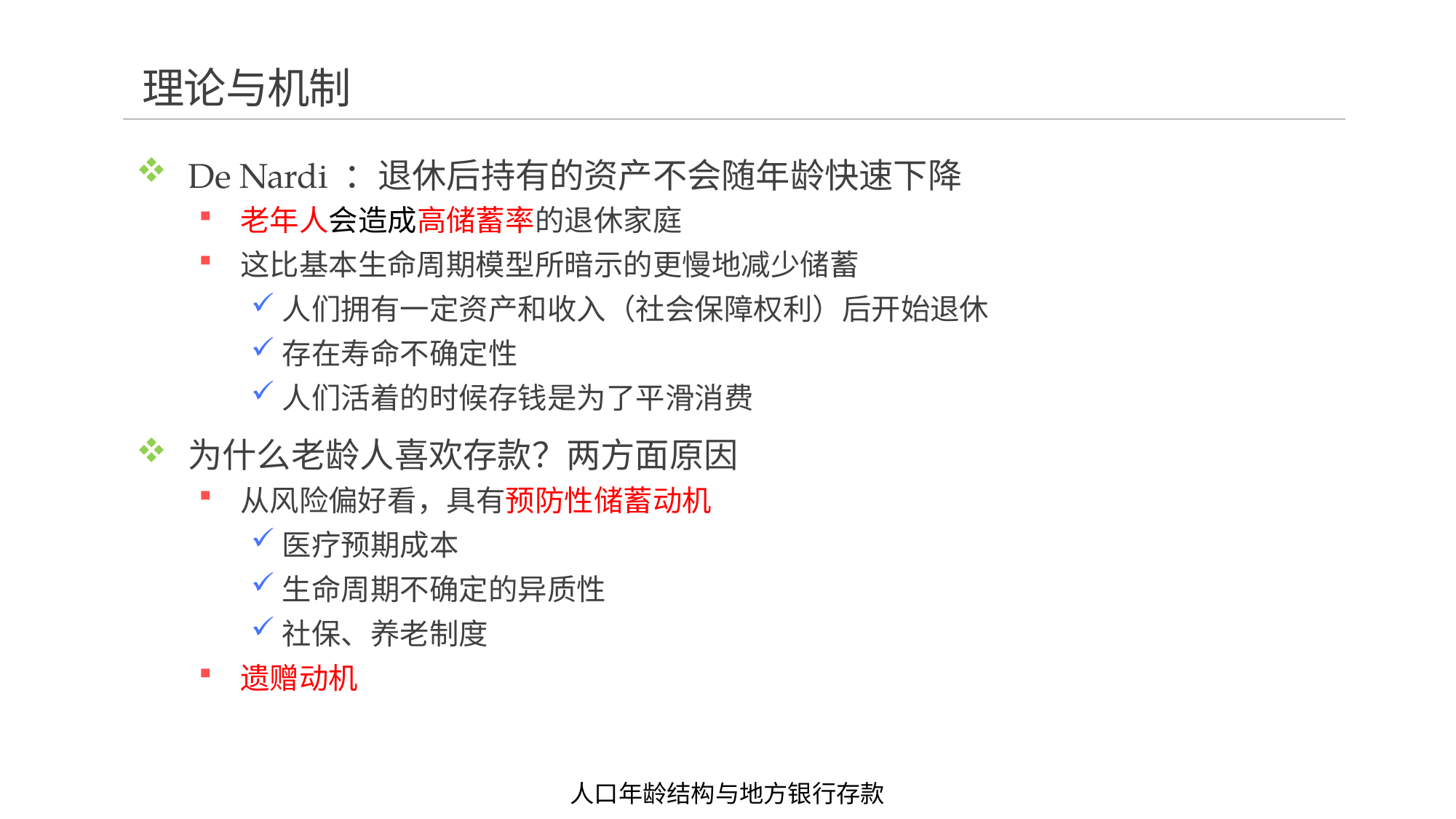

# 理论与机制
De Nardi ：退休后持有的资产不会随年龄快速下降
老年人会造成高储蓄率的退休家庭
这比基本生命周期模型所暗示的更慢地减少储蓄
人们拥有一定资产和收入（社会保障权利）后开始退休
存在寿命不确定性
人们活着的时候存钱是为了平滑消费
为什么老龄人喜欢存款？两方面原因
从风险偏好看，具有预防性储蓄动机
医疗预期成本
生命周期不确定的异质性
社保、养老制度
遗赠动机

人口年龄结构与地方银行存款